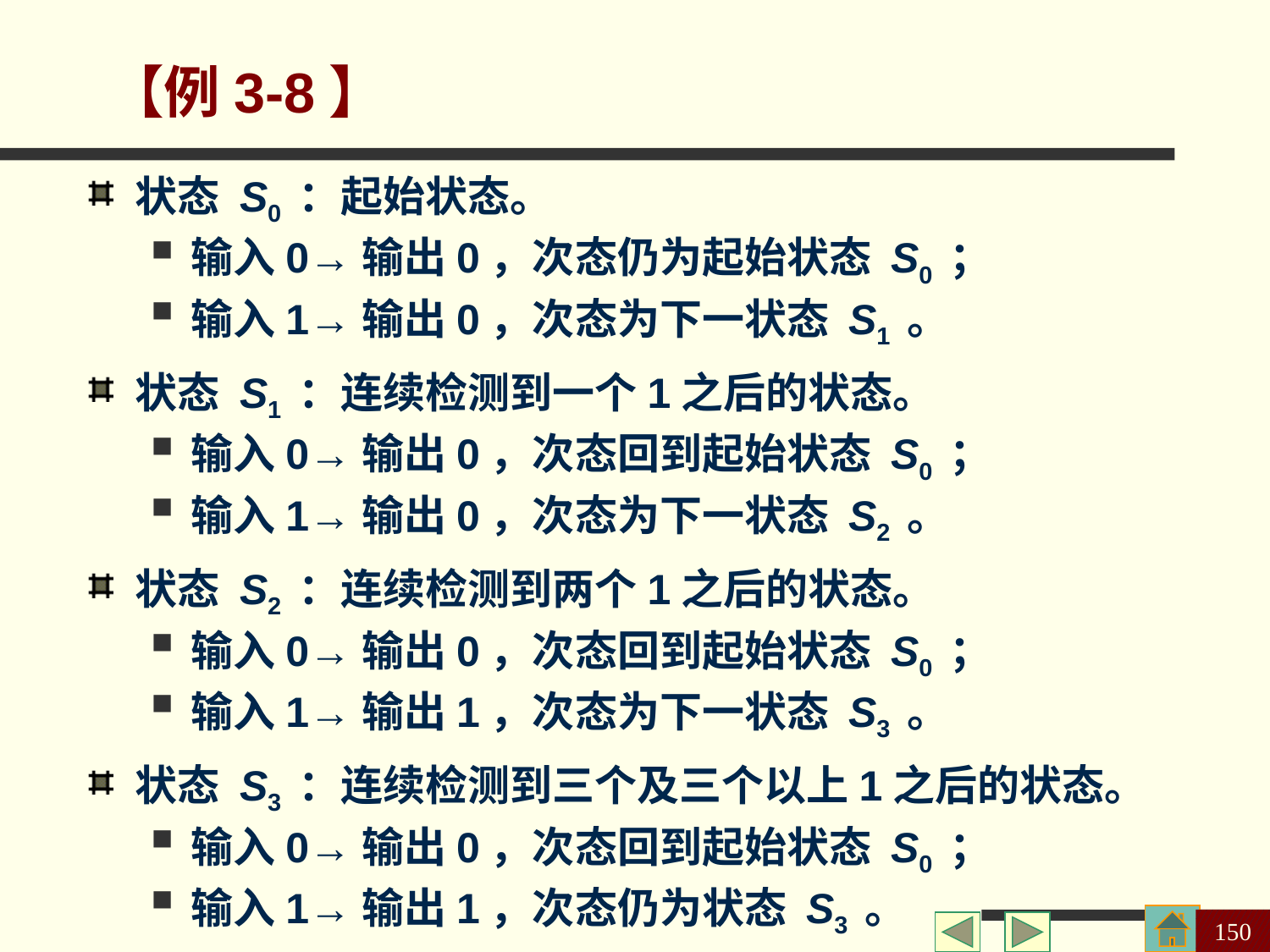

【例3-8】
状态 S0 ：起始状态。
输入0→输出0，次态仍为起始状态 S0 ；
输入1→输出0，次态为下一状态 S1 。
状态 S1 ：连续检测到一个1之后的状态。
输入0→输出0，次态回到起始状态 S0 ；
输入1→输出0，次态为下一状态 S2 。
状态 S2 ：连续检测到两个1之后的状态。
输入0→输出0，次态回到起始状态 S0 ；
输入1→输出1，次态为下一状态 S3 。
状态 S3 ：连续检测到三个及三个以上1之后的状态。
输入0→输出0，次态回到起始状态 S0 ；
输入1→输出1，次态仍为状态 S3 。
150